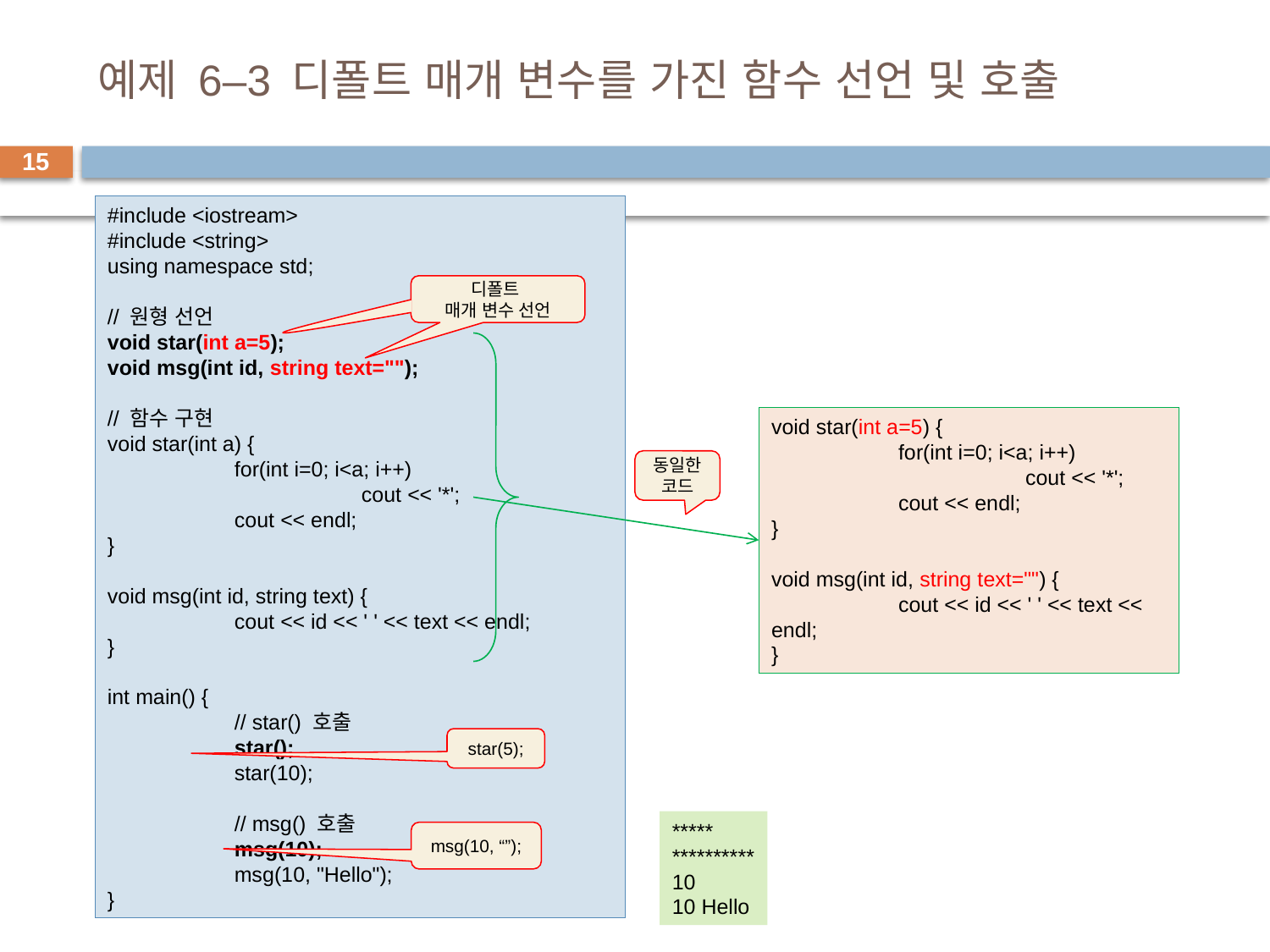

# 예제 6–3 디폴트 매개 변수를 가진 함수 선언 및 호출
15
#include <iostream>
#include <string>
using namespace std;

// 원형 선언
void star(int a=5);
void msg(int id, string text="");

// 함수 구현
void star(int a) {
	for(int i=0; i<a; i++)
		cout << '*';
	cout << endl;
}

void msg(int id, string text) {
	cout << id << ' ' << text << endl;
}

int main() {
	// star() 호출
	star();
	star(10);

	// msg() 호출
	msg(10);
	msg(10, "Hello");
}
디폴트
매개 변수 선언

void star(int a=5) {
	for(int i=0; i<a; i++)
		cout << '*';
	cout << endl;
}

void msg(int id, string text="") {
	cout << id << ' ' << text << endl;
}
동일한코드
star(5);
*****
**********
10
10 Hello
msg(10, “”);